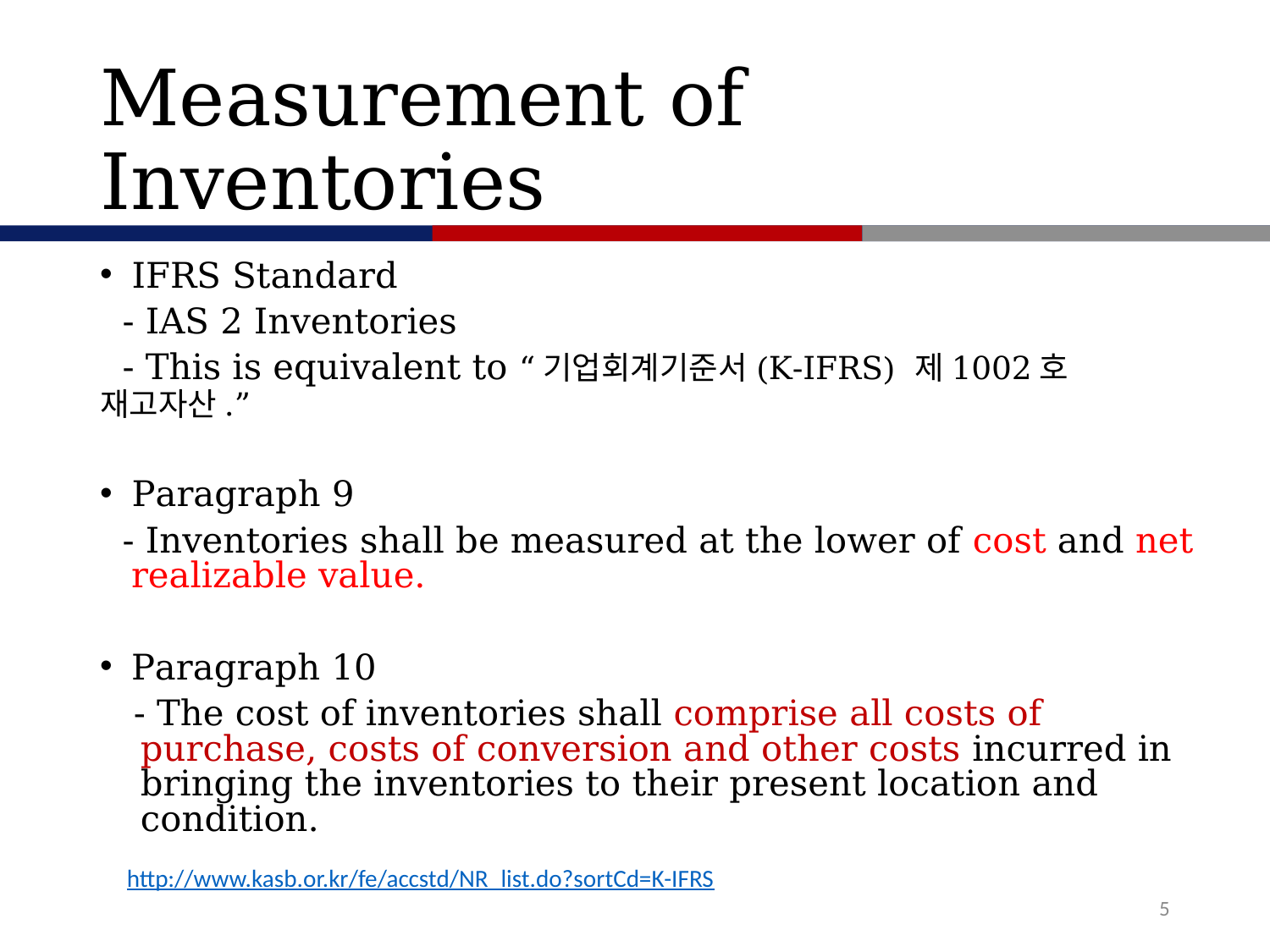

# Measurement of Inventories
IFRS Standard
  - IAS 2 Inventories
  - This is equivalent to “기업회계기준서(K-IFRS) 제1002호 재고자산.”

Paragraph 9
  - Inventories shall be measured at the lower of cost and net realizable value.

Paragraph 10
   - The cost of inventories shall comprise all costs of purchase, costs of conversion and other costs incurred in bringing the inventories to their present location and condition.
http://www.kasb.or.kr/fe/accstd/NR_list.do?sortCd=K-IFRS
5